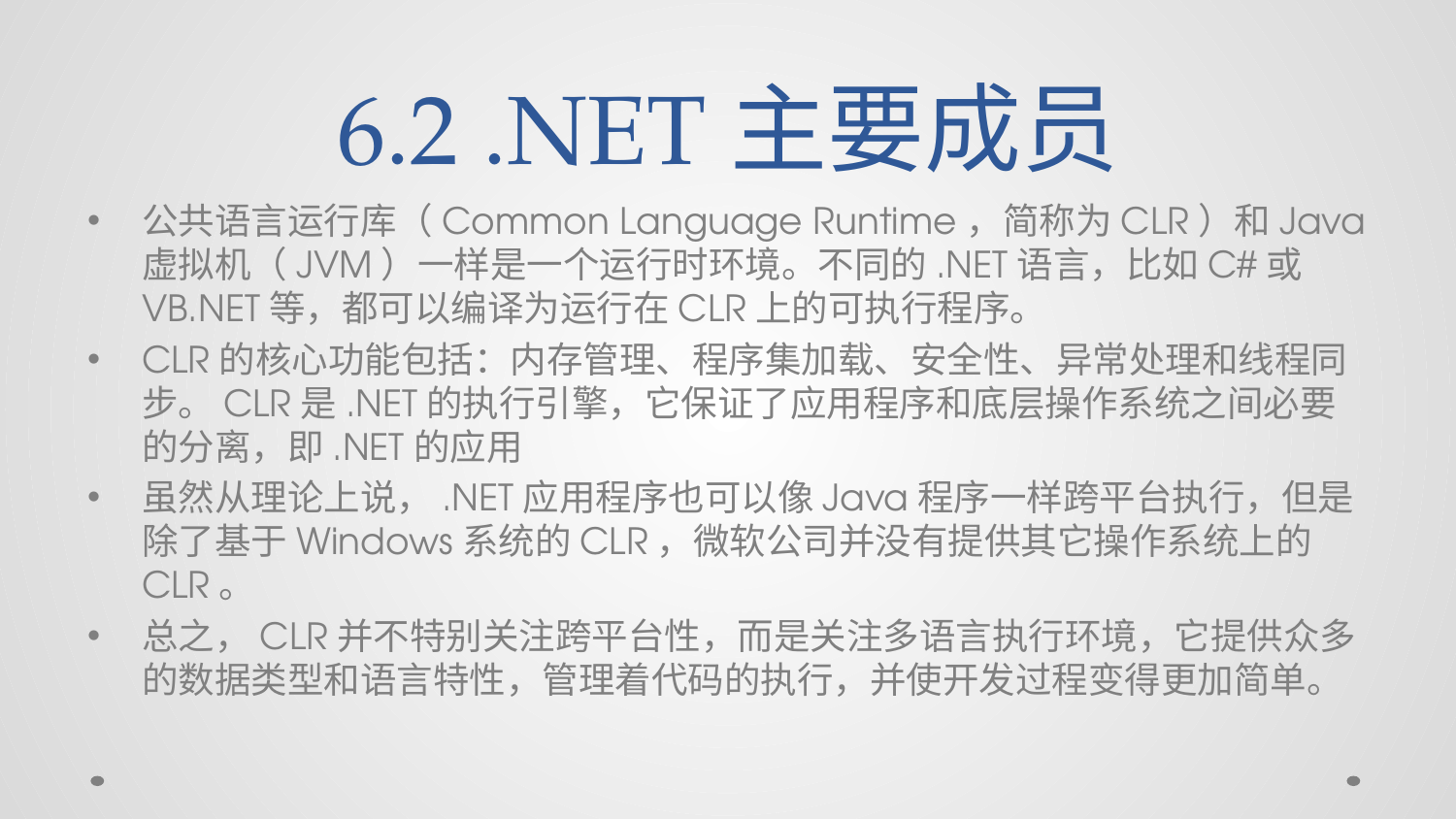

# 6.2 .NET主要成员
公共语言运行库（Common Language Runtime，简称为CLR）和Java虚拟机（JVM）一样是一个运行时环境。不同的.NET语言，比如C#或VB.NET等，都可以编译为运行在CLR上的可执行程序。
CLR的核心功能包括：内存管理、程序集加载、安全性、异常处理和线程同步。CLR是.NET的执行引擎，它保证了应用程序和底层操作系统之间必要的分离，即.NET的应用
虽然从理论上说，.NET应用程序也可以像Java程序一样跨平台执行，但是除了基于Windows系统的CLR，微软公司并没有提供其它操作系统上的CLR。
总之，CLR并不特别关注跨平台性，而是关注多语言执行环境，它提供众多的数据类型和语言特性，管理着代码的执行，并使开发过程变得更加简单。